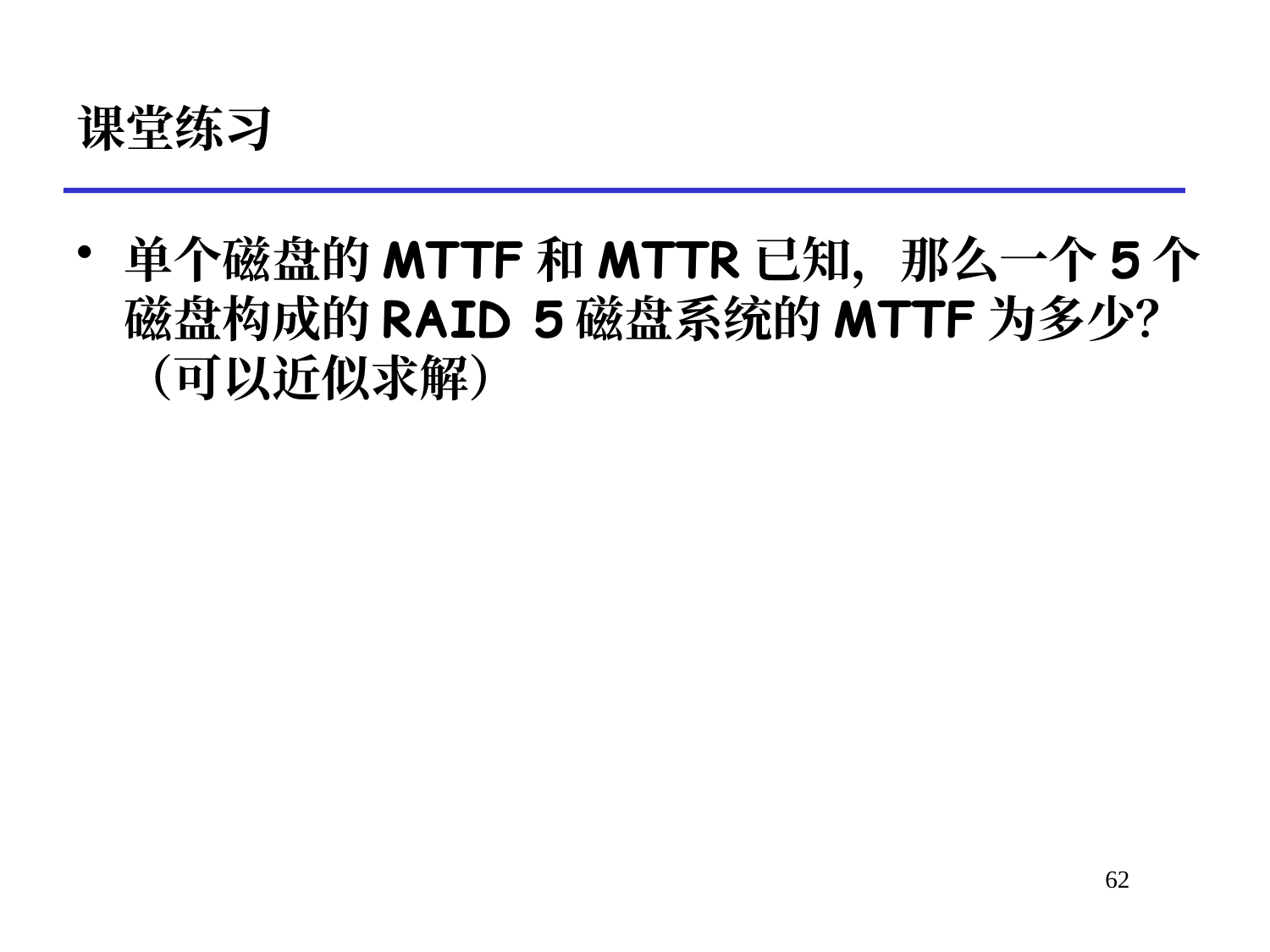

# 课堂练习
单个磁盘的MTTF和MTTR已知，那么一个5个磁盘构成的RAID 5磁盘系统的MTTF为多少？（可以近似求解）

62